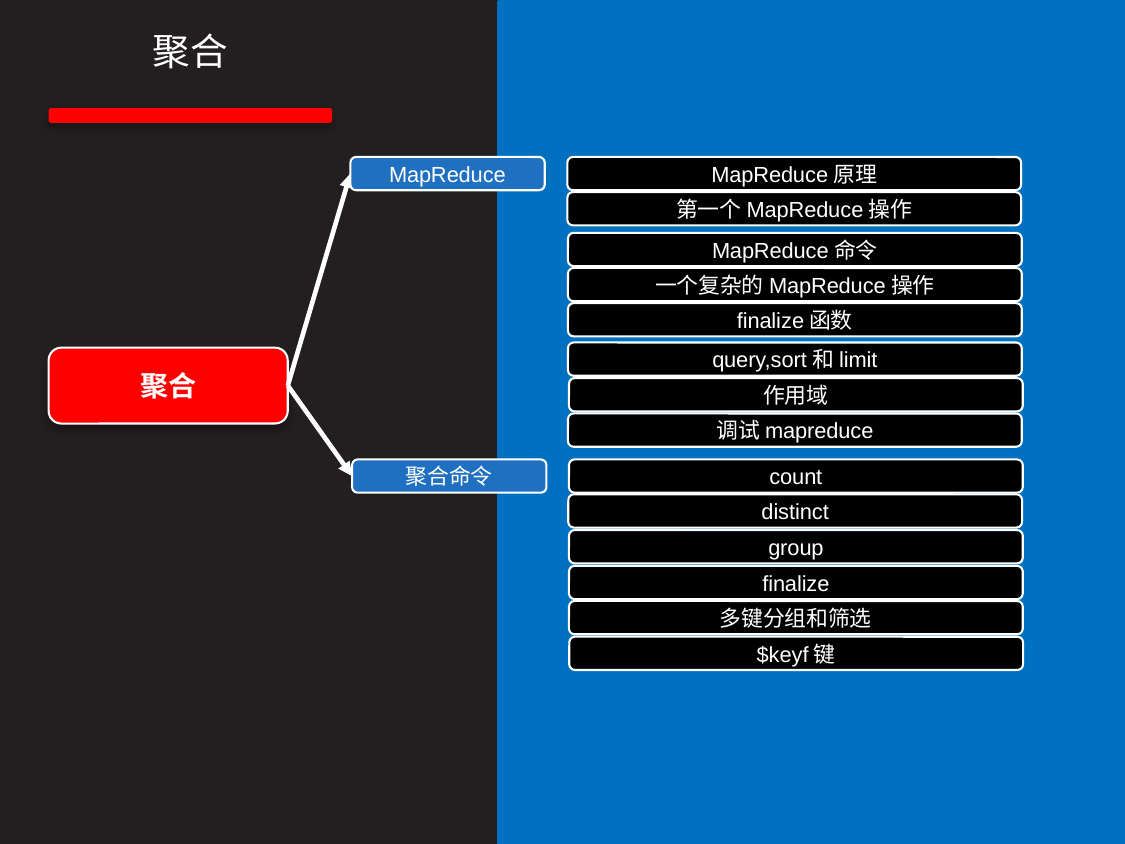

聚合
MapReduce
MapReduce原理
第一个MapReduce操作
MapReduce命令
一个复杂的MapReduce操作
finalize函数
query,sort和limit
聚合
作用域
调试mapreduce
聚合命令
count
distinct
group
finalize
多键分组和筛选
$keyf键